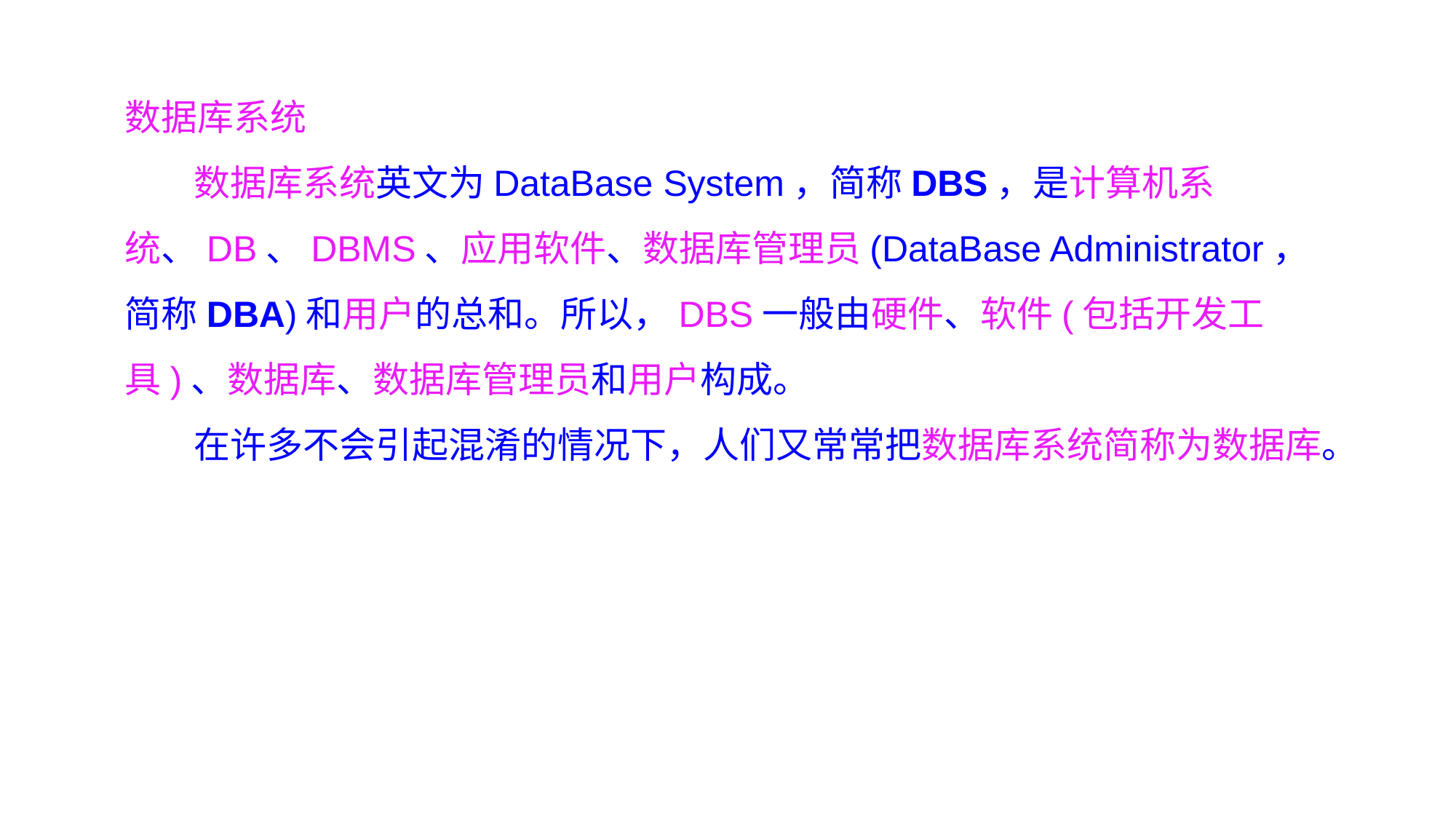

数据库系统
数据库系统英文为DataBase System，简称DBS，是计算机系统、DB、DBMS、应用软件、数据库管理员(DataBase Administrator，简称DBA)和用户的总和。所以，DBS一般由硬件、软件(包括开发工具)、数据库、数据库管理员和用户构成。
在许多不会引起混淆的情况下，人们又常常把数据库系统简称为数据库。